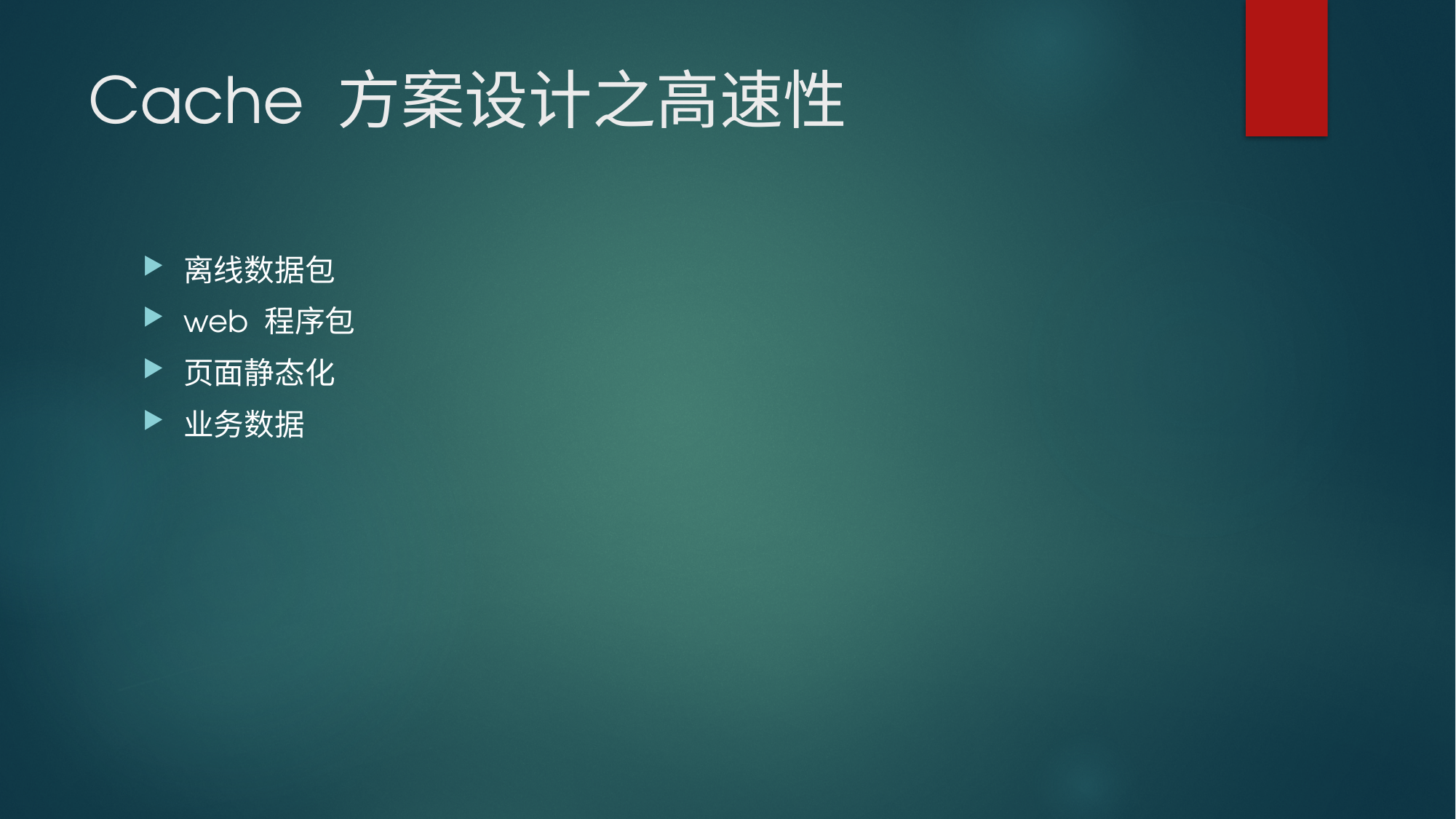

# Cache 方案设计之高速性
离线数据包
web 程序包
页面静态化
业务数据